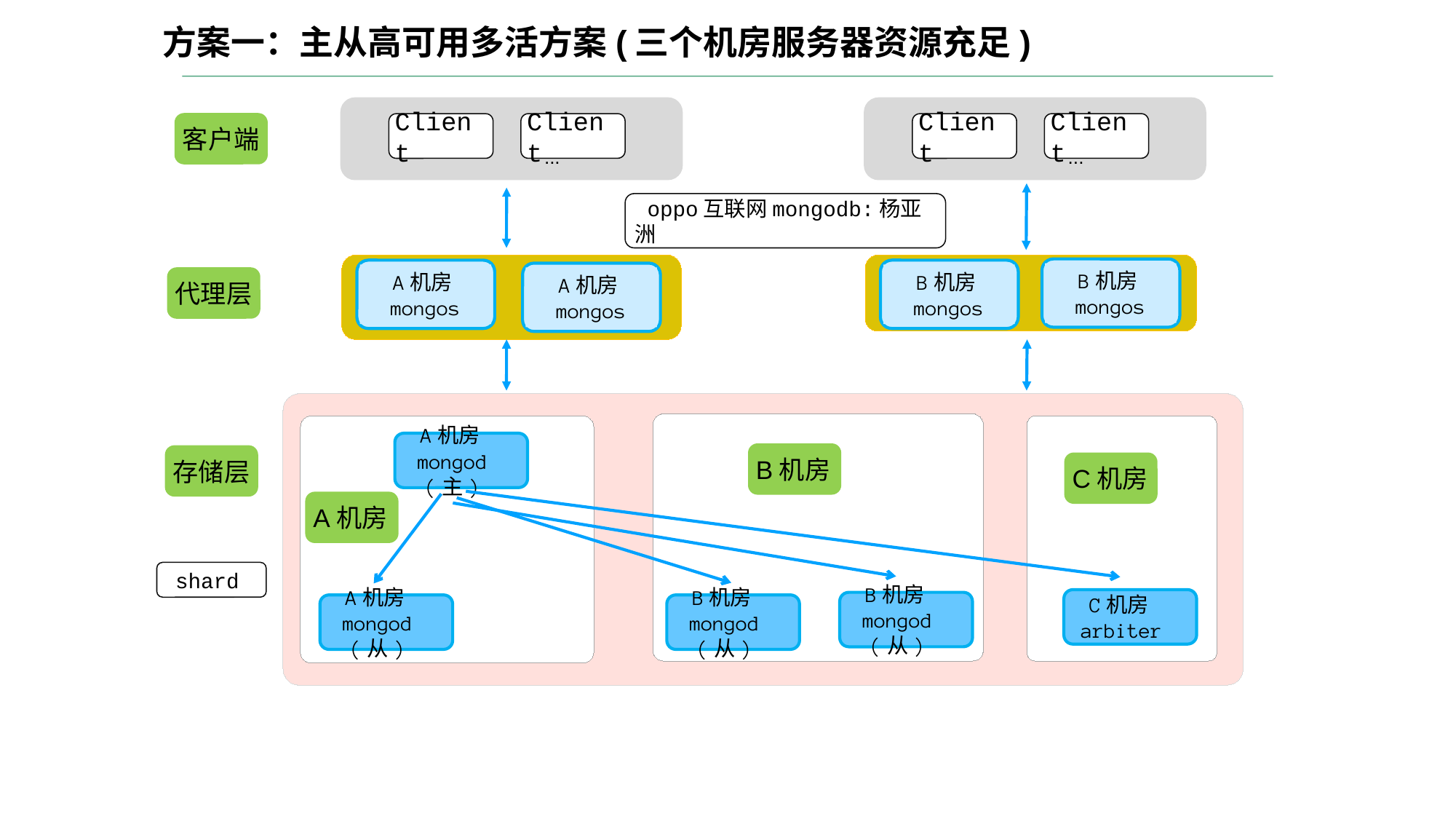

方案一：主从高可用多活方案(三个机房服务器资源充足)

Client

Client

Client

Client

客户端
...
...

 oppo互联网mongodb:杨亚洲

B机房mongos

A机房mongos

B机房mongos

A机房mongos

代理层
...
...
...

A机房mongod(主)

B机房

存储层

C机房

A机房

 shard
C机房arbiter

B机房mongod(从)

A机房mongod(从)

B机房mongod(从)